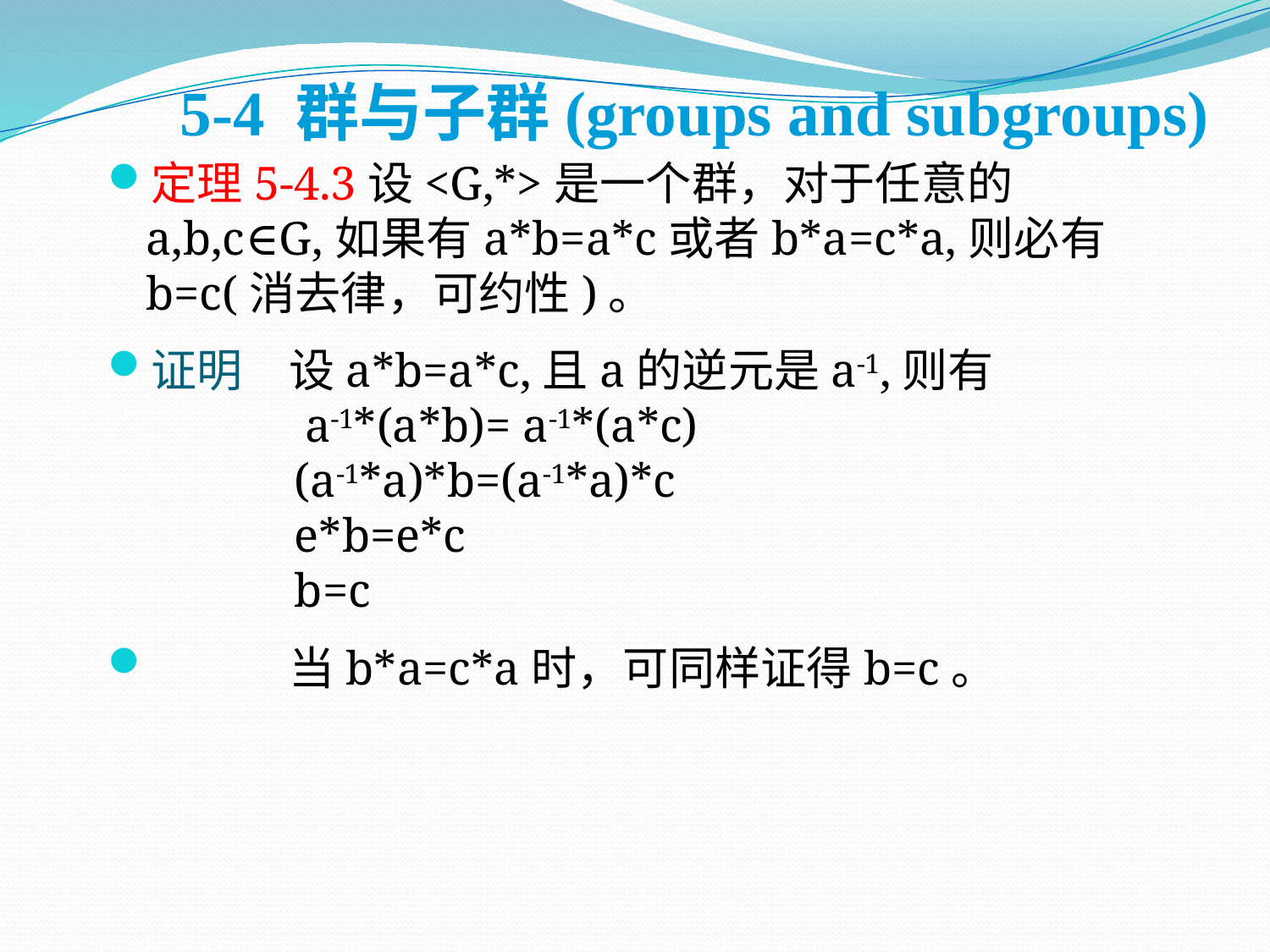

5-4 群与子群(groups and subgroups)
定理5-4.3设<G,*>是一个群，对于任意的a,b,c∈G,如果有a*b=a*c或者b*a=c*a,则必有b=c(消去律，可约性)。
证明　设a*b=a*c,且a的逆元是a-1,则有
　　　 a-1*(a*b)= a-1*(a*c)
　　　(a-1*a)*b=(a-1*a)*c
　　　e*b=e*c
　　　b=c
　　　当b*a=c*a时，可同样证得b=c。